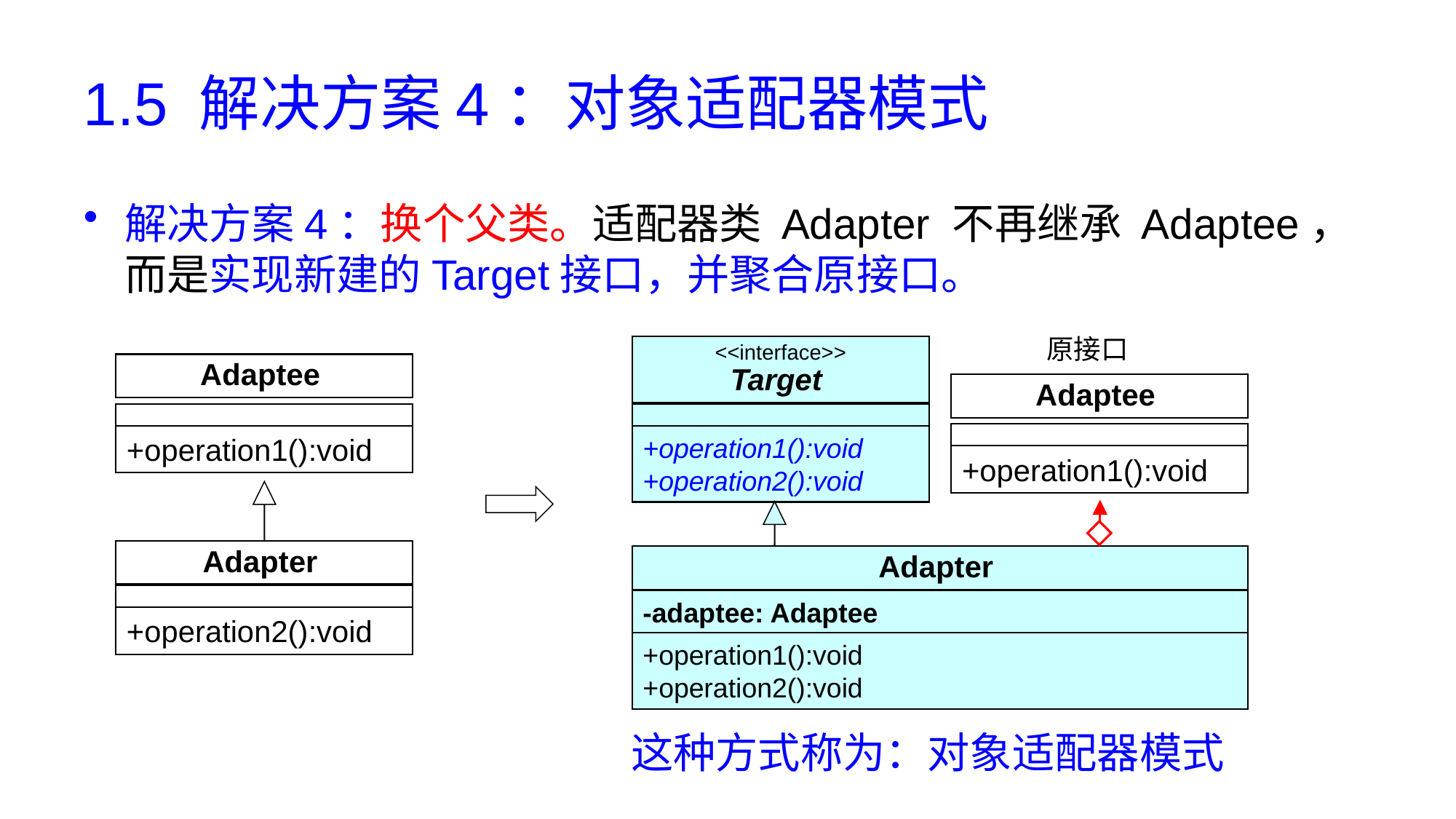

# 1.5 解决方案4：对象适配器模式
解决方案4：换个父类。适配器类 Adapter 不再继承 Adaptee，而是实现新建的Target接口，并聚合原接口。
原接口
<<interface>>
Target
Adaptee

+operation1():void
Adaptee

+operation1():void

+operation1():void
+operation2():void

Adapter

+operation2():void
Adapter
-adaptee: Adaptee
+operation1():void
+operation2():void
这种方式称为：对象适配器模式
17